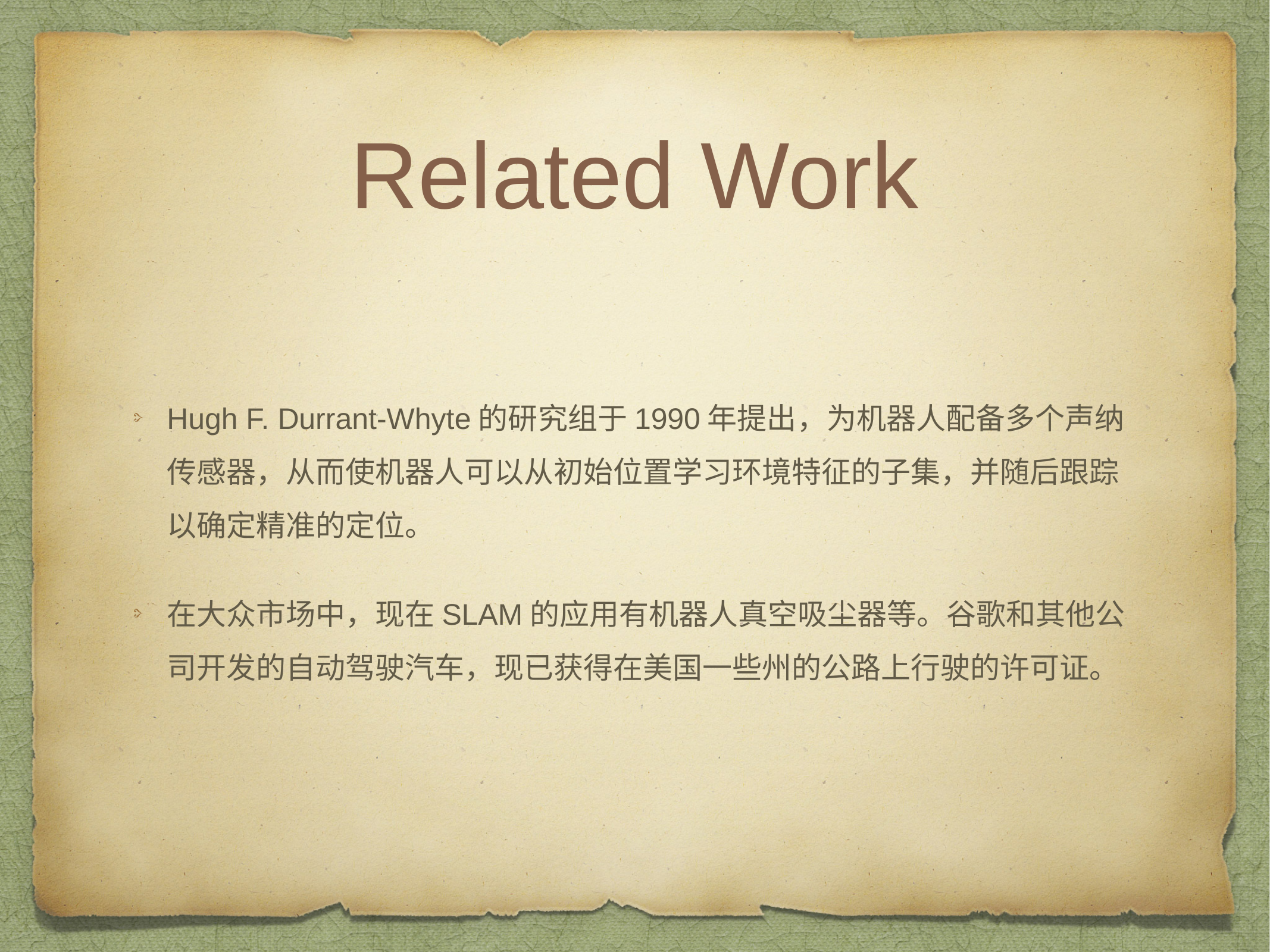

# Related Work

Hugh F. Durrant-Whyte的研究组于1990年提出，为机器人配备多个声纳传感器，从而使机器人可以从初始位置学习环境特征的子集，并随后跟踪以确定精准的定位。
在大众市场中，现在SLAM的应用有机器人真空吸尘器等。谷歌和其他公司开发的自动驾驶汽车，现已获得在美国一些州的公路上行驶的许可证。